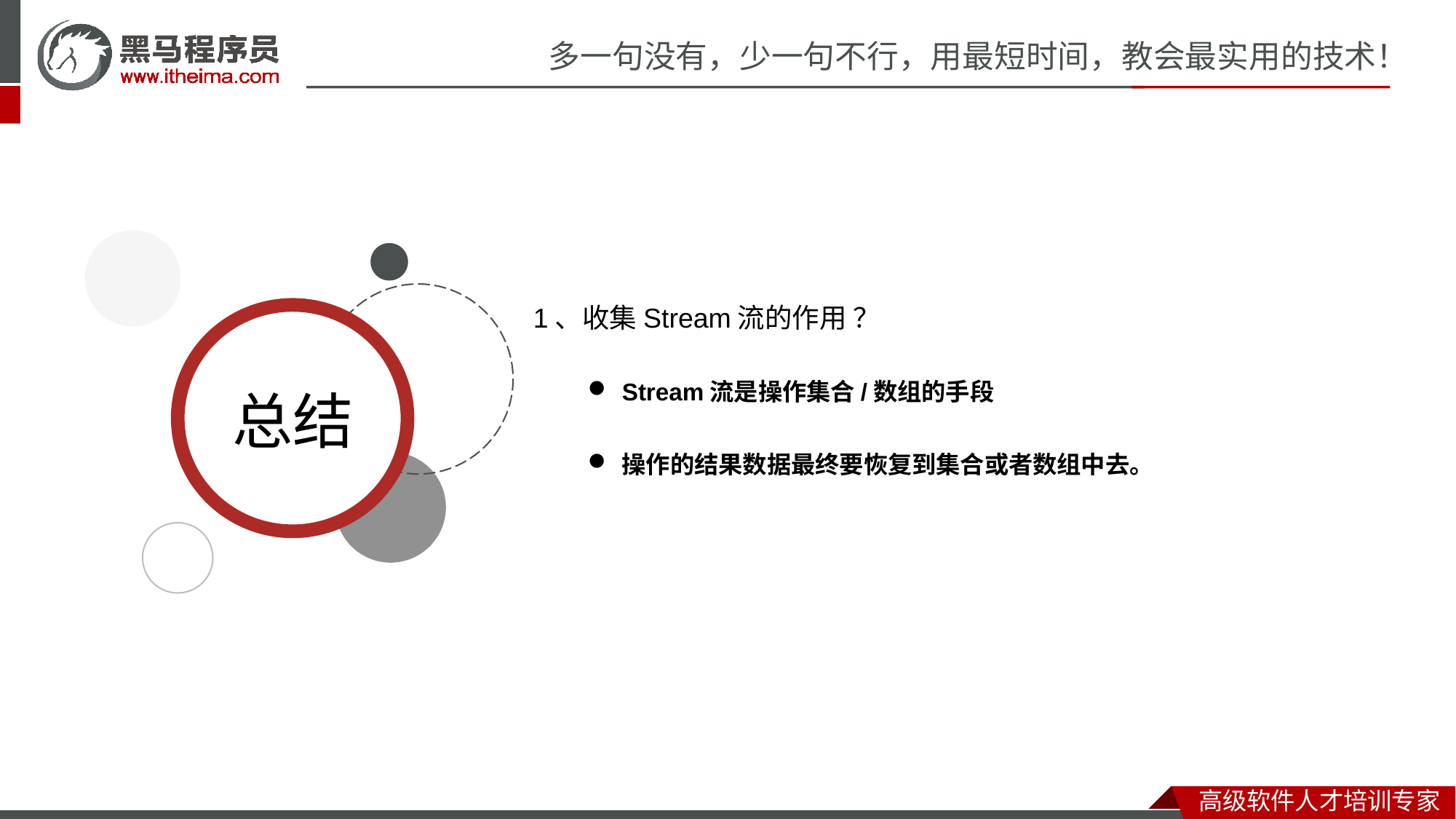

1、收集Stream流的作用 ？
Stream流是操作集合/数组的手段
操作的结果数据最终要恢复到集合或者数组中去。